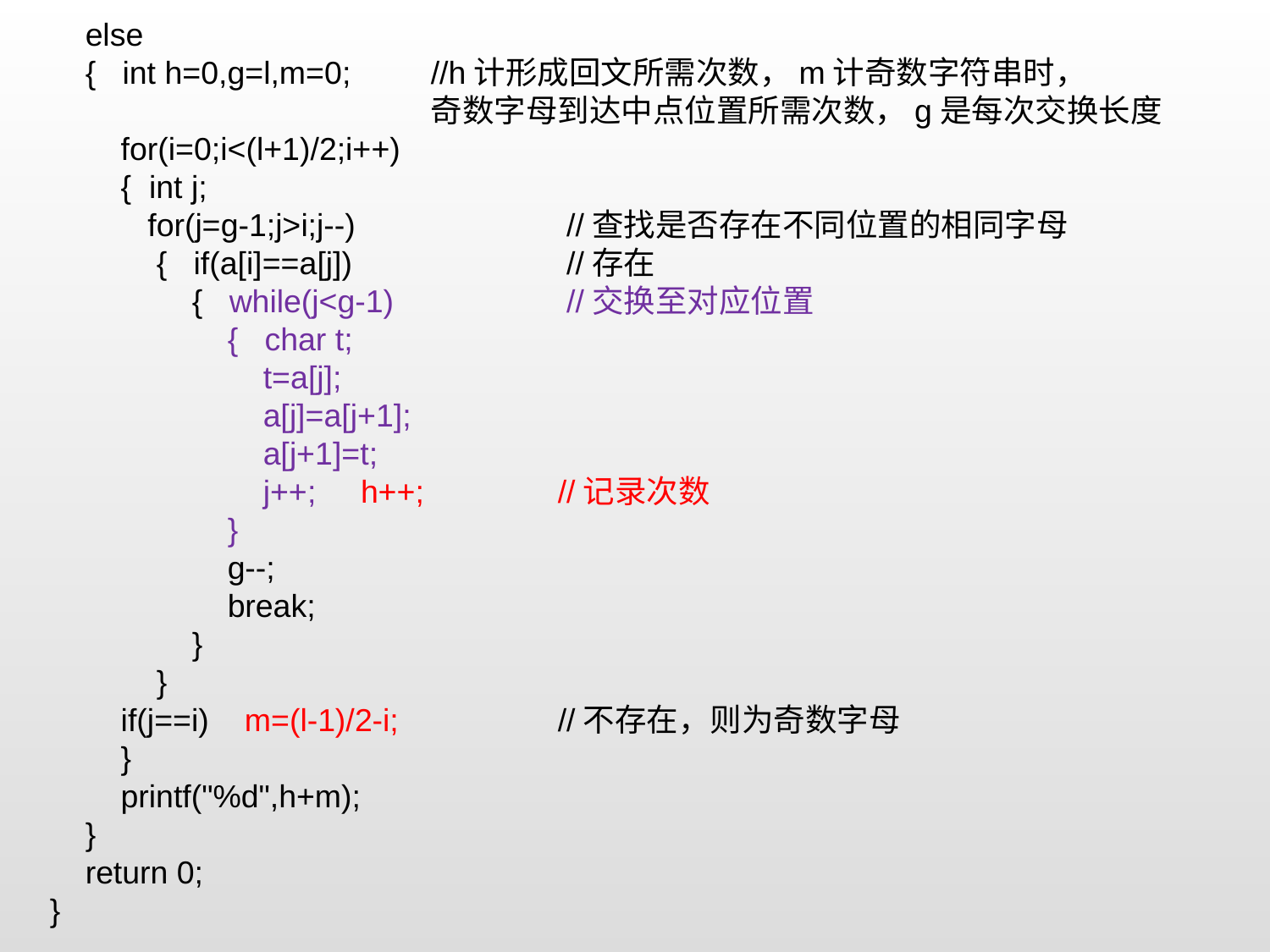

else
    {   int h=0,g=l,m=0;       	//h计形成回文所需次数，m计奇数字符串时，
			奇数字母到达中点位置所需次数，g是每次交换长度
        for(i=0;i<(l+1)/2;i++)
        {  int j;
           for(j=g-1;j>i;j--)		 //查找是否存在不同位置的相同字母
            {   if(a[i]==a[j])		 //存在
                {   while(j<g-1)		 //交换至对应位置
                    {   char t;
                        t=a[j];
                        a[j]=a[j+1];
                        a[j+1]=t;
                        j++;     h++;		//记录次数
                    }
                    g--;
                    break;
                }
            }
        if(j==i)    m=(l-1)/2-i; 		//不存在，则为奇数字母
        }
        printf("%d",h+m);
    }
    return 0;
}